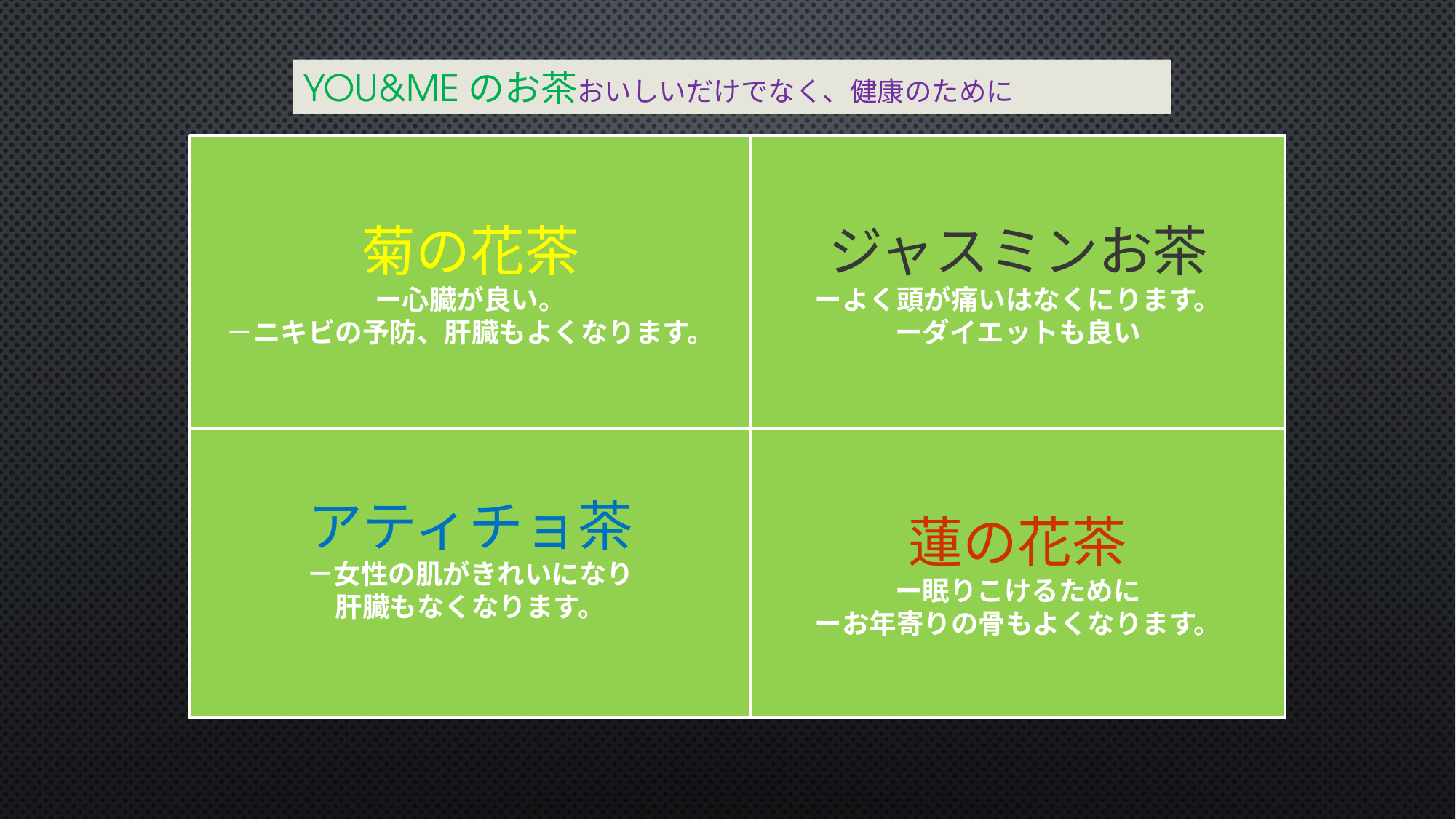

YOU&MEのお茶おいしいだけでなく、健康のために
菊の花茶
ー心臓が良い。
－ニキビの予防、肝臓もよくなります。
ジャスミンお茶
ーよく頭が痛いはなくにります。
ーダイエットも良い
アティチョ茶
－女性の肌がきれいになり
肝臓もなくなります。

蓮の花茶
ー眠りこけるために
ーお年寄りの骨もよくなります。